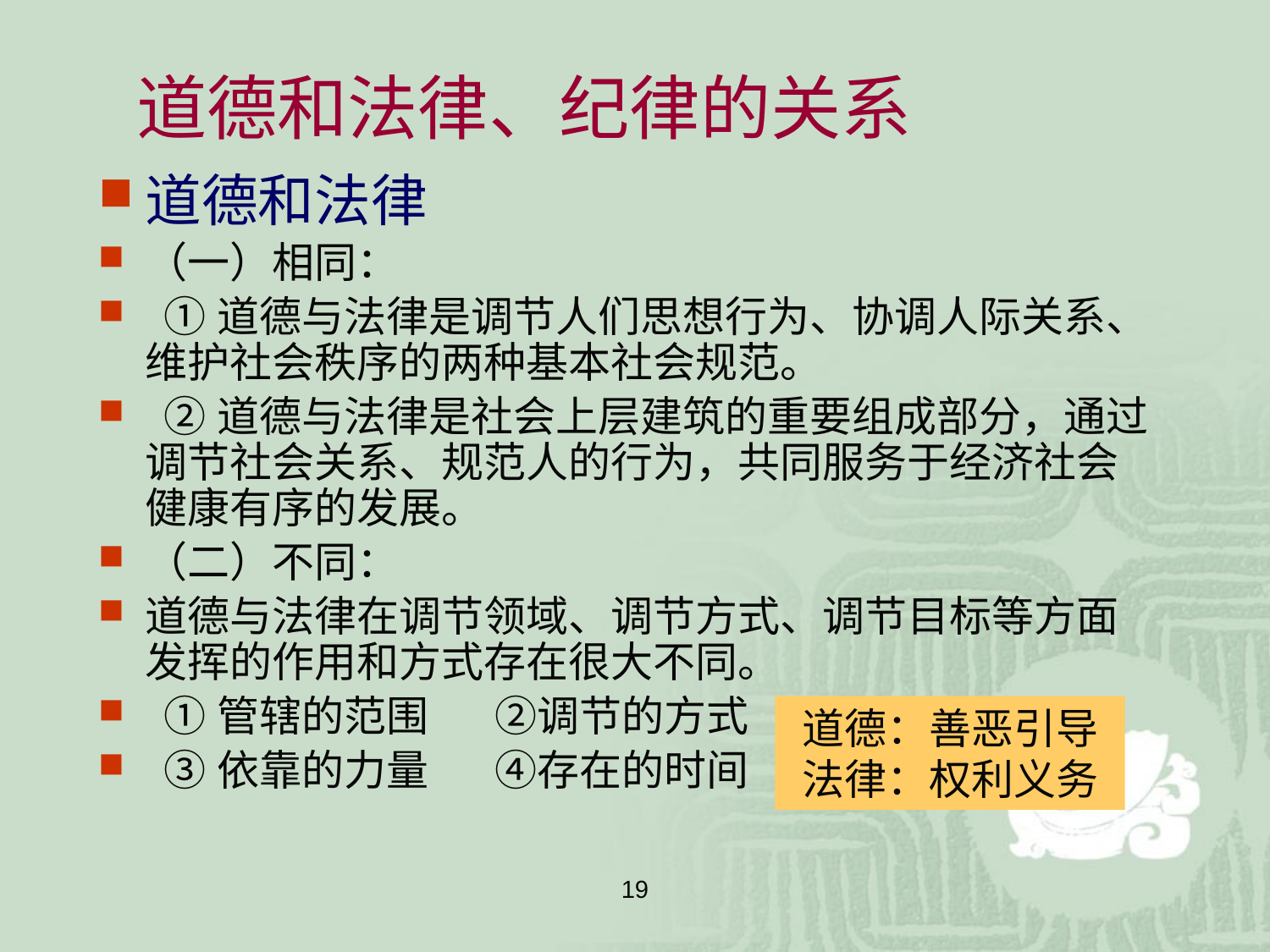

# 道德和法律、纪律的关系
道德和法律
（一）相同：
  ①道德与法律是调节人们思想行为、协调人际关系、维护社会秩序的两种基本社会规范。
  ②道德与法律是社会上层建筑的重要组成部分，通过调节社会关系、规范人的行为，共同服务于经济社会健康有序的发展。
（二）不同：
道德与法律在调节领域、调节方式、调节目标等方面发挥的作用和方式存在很大不同。
  ①管辖的范围       ②调节的方式
  ③依靠的力量       ④存在的时间
道德：善恶引导
法律：权利义务
19